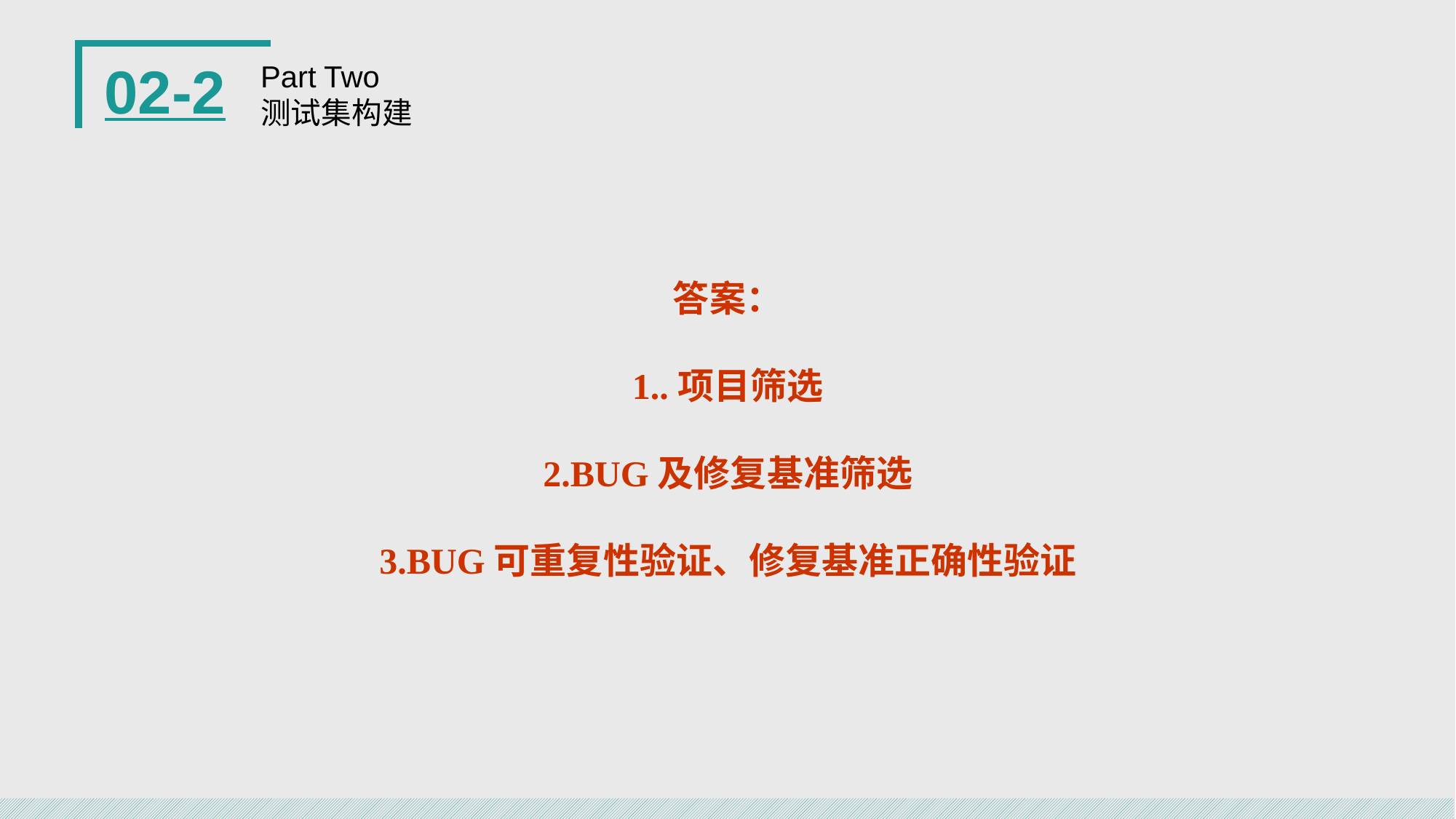

02-2
Part Two
测试集构建

答案：

1..项目筛选

2.BUG及修复基准筛选

3.BUG可重复性验证、修复基准正确性验证